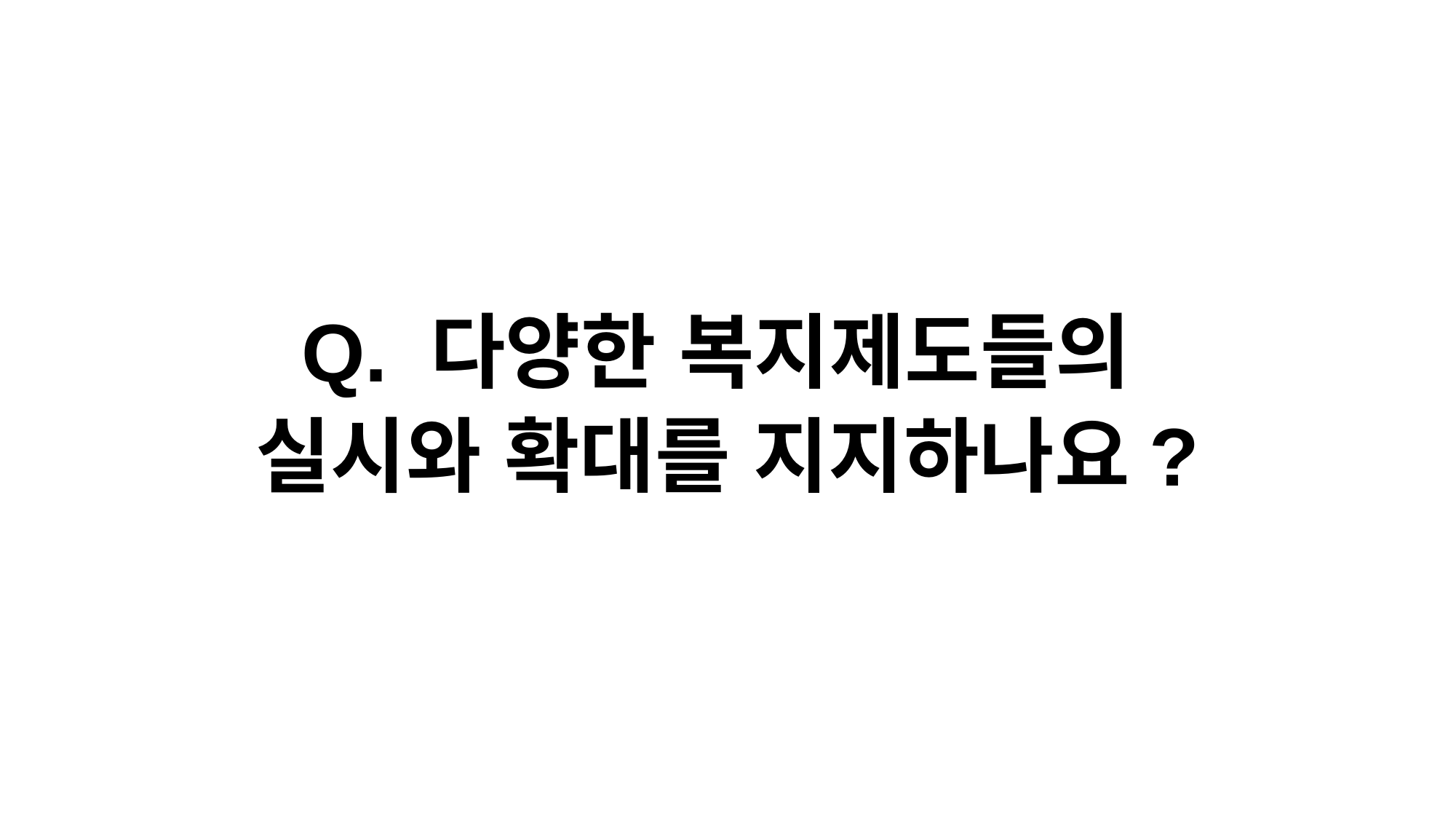

#

Q. 다양한 복지제도들의
실시와 확대를 지지하나요?